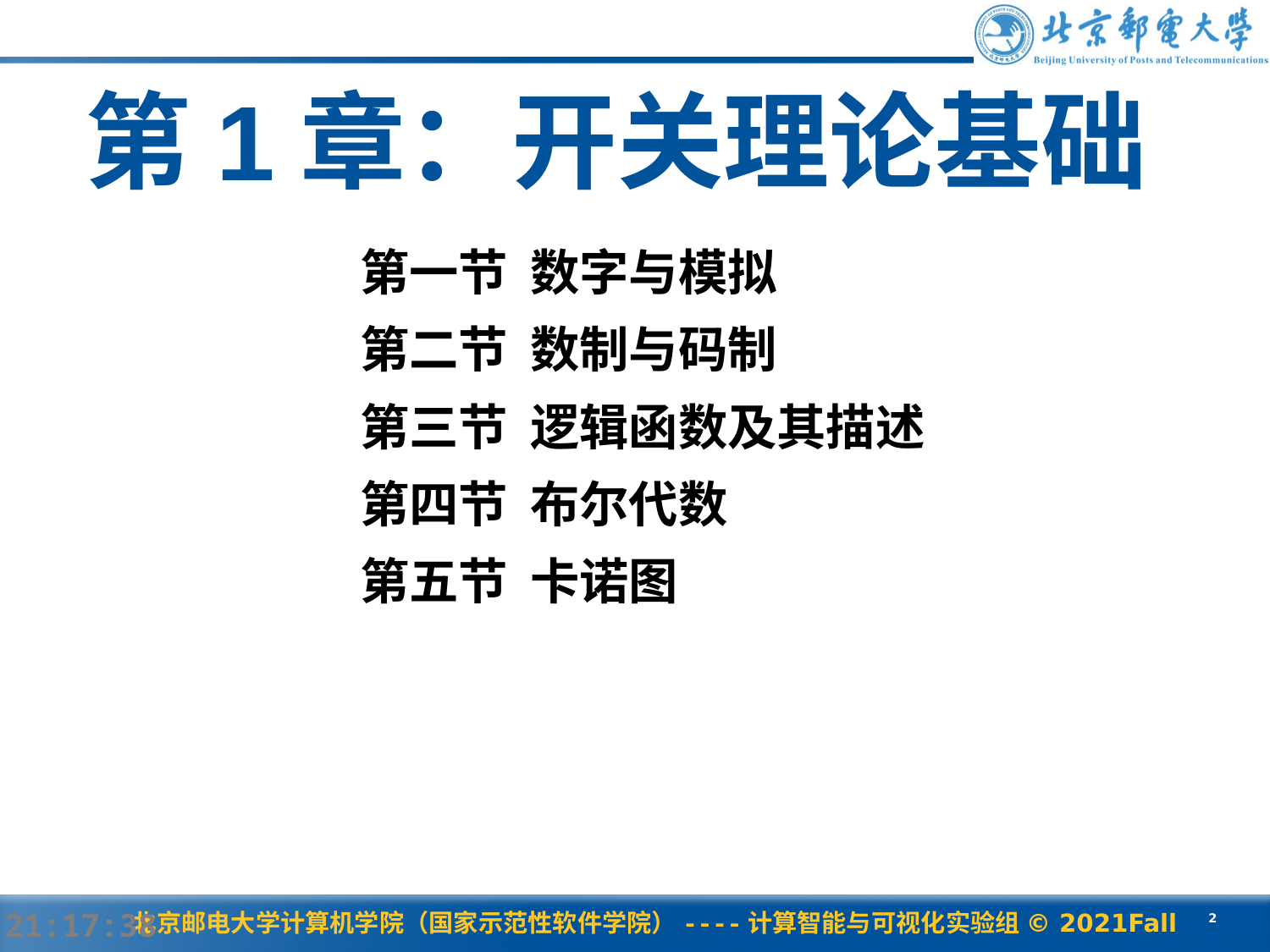

# 第1章：开关理论基础
第一节  数字与模拟
第二节  数制与码制
第三节  逻辑函数及其描述
第四节  布尔代数
第五节  卡诺图